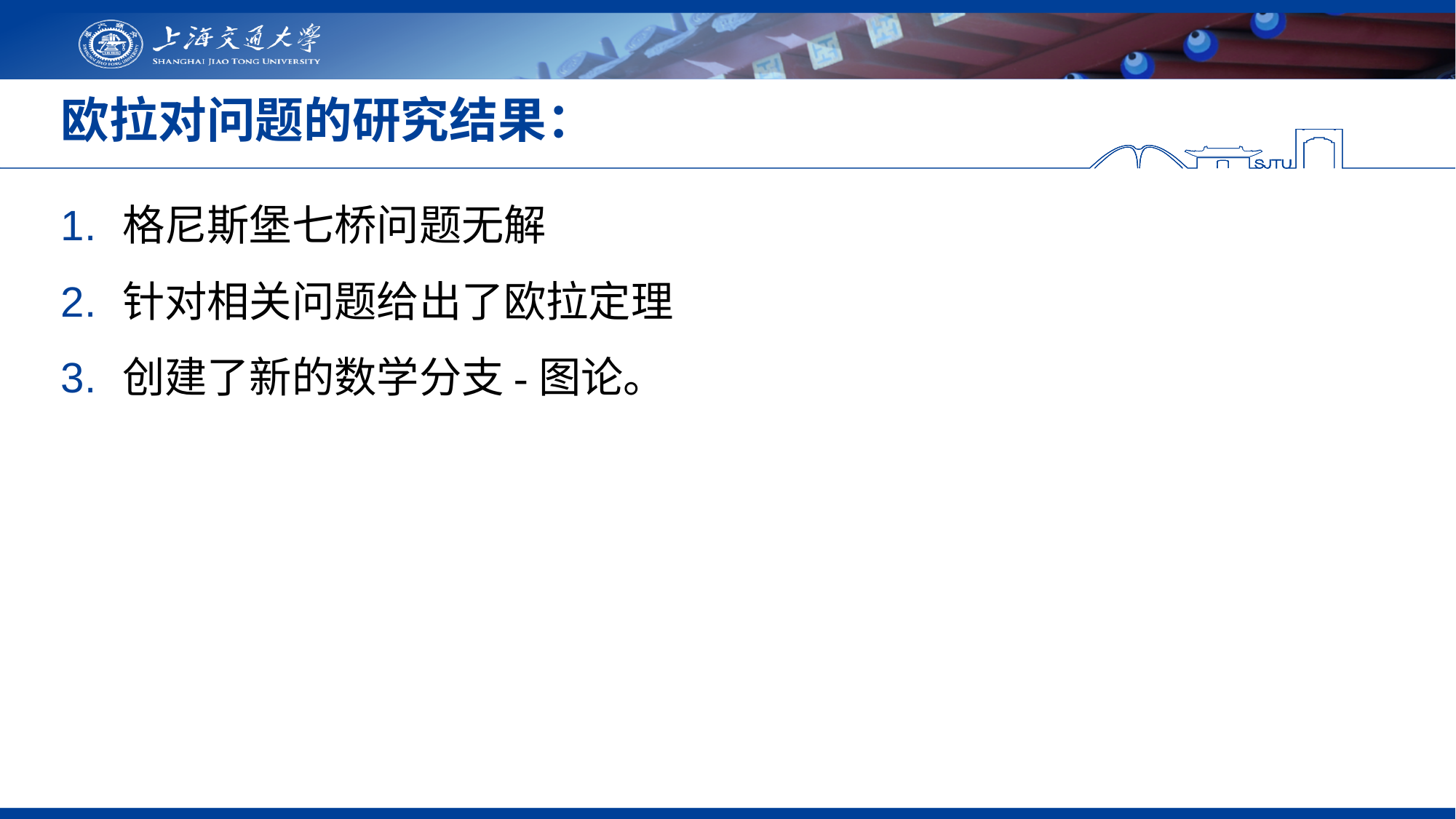

# 欧拉对问题的研究结果：
格尼斯堡七桥问题无解
针对相关问题给出了欧拉定理
创建了新的数学分支-图论。